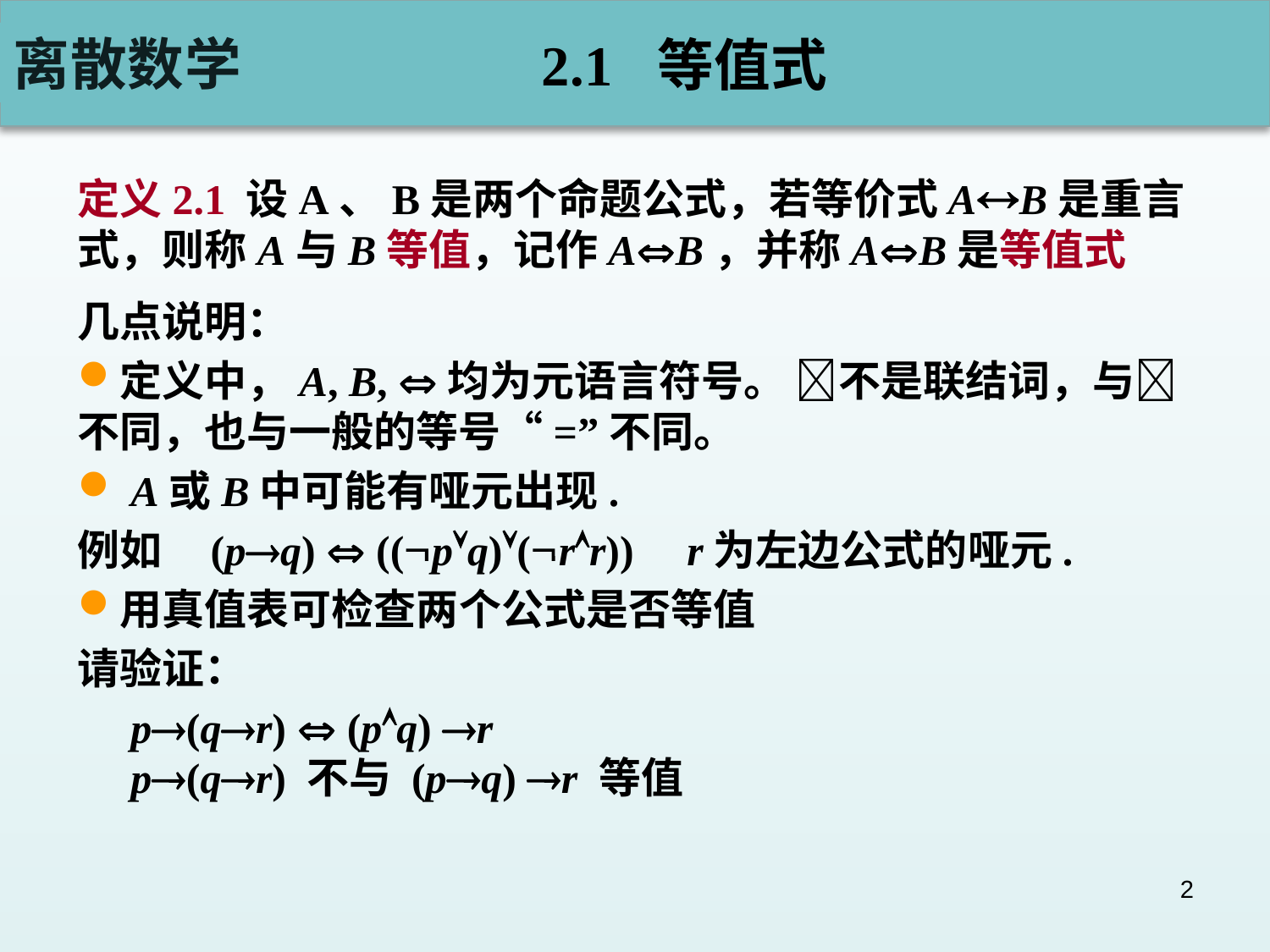

# 2.1  等值式
定义2.1 设A、B是两个命题公式，若等价式A↔B是重言式，则称A与B等值，记作A⇔B，并称A⇔B是等值式
几点说明：
定义中，A, B, ⇔均为元语言符号。 ⇔不是联结词，与↔不同，也与一般的等号“=”不同。
 A或B中可能有哑元出现.
例如    (p→q) ⇔ ((¬p∨q)∨(¬r∧r))     r为左边公式的哑元.
用真值表可检查两个公式是否等值
请验证：
     p→(q→r) ⇔ (p∧q) →r
     p→(q→r) 不与 (p→q) →r 等值
2